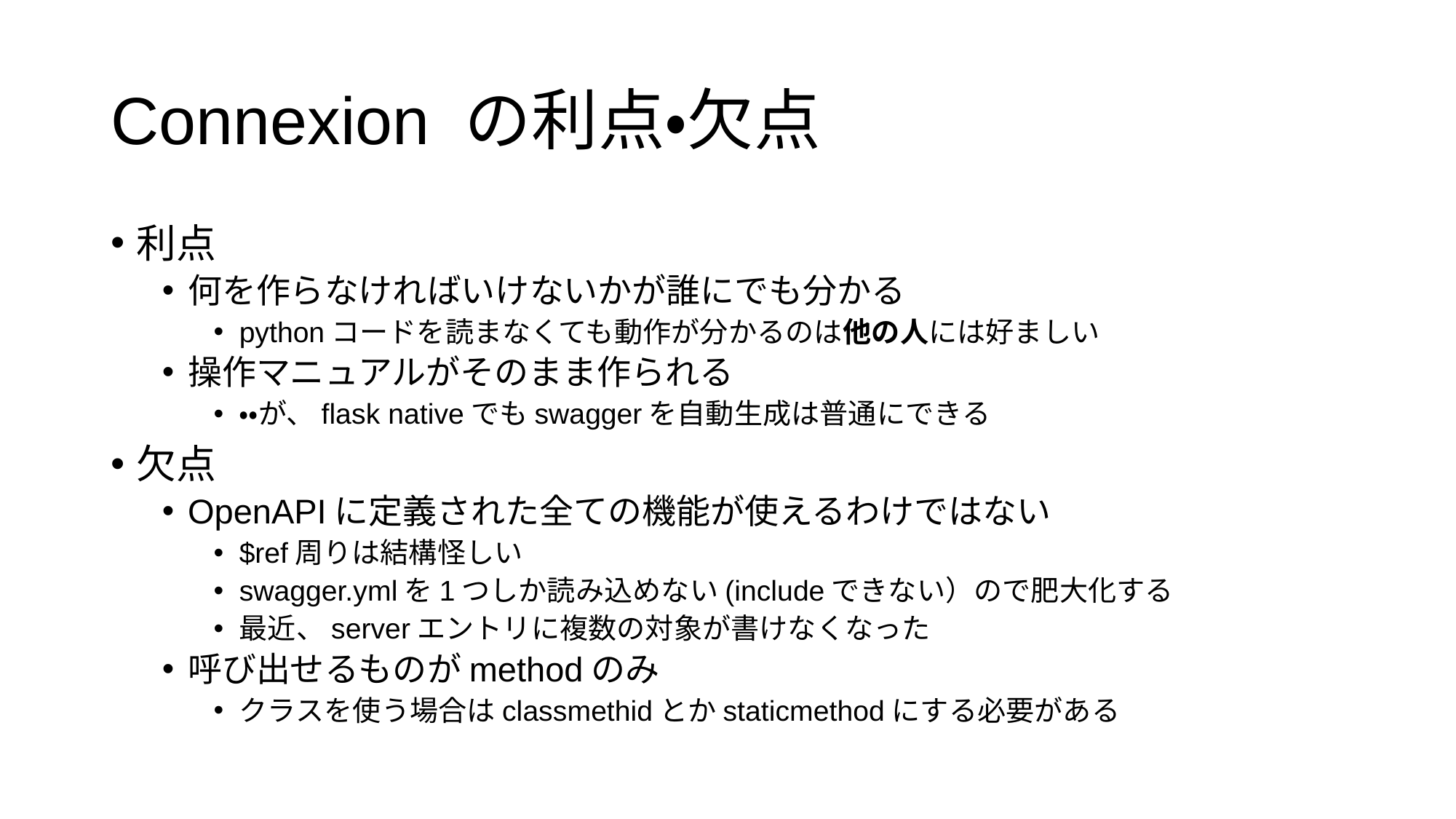

# Connexion の利点・欠点
利点
何を作らなければいけないかが誰にでも分かる
pythonコードを読まなくても動作が分かるのは他の人には好ましい
操作マニュアルがそのまま作られる
・・が、flask nativeでもswaggerを自動生成は普通にできる
欠点
OpenAPIに定義された全ての機能が使えるわけではない
$ref周りは結構怪しい
swagger.ymlを1つしか読み込めない(includeできない）ので肥大化する
最近、serverエントリに複数の対象が書けなくなった
呼び出せるものがmethodのみ
クラスを使う場合はclassmethidとかstaticmethodにする必要がある